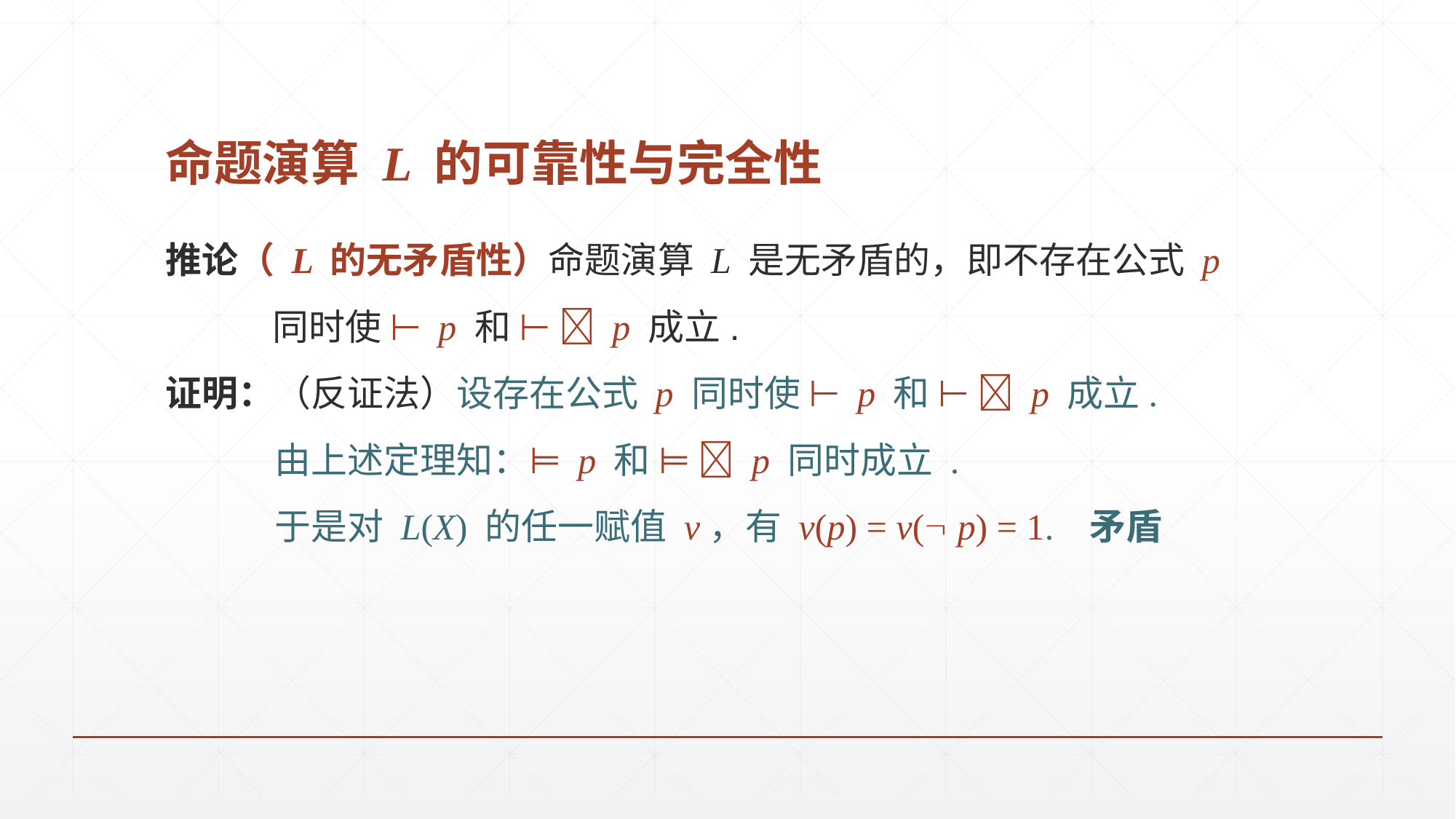

# 命题演算 L 的可靠性与完全性
推论（ L 的无矛盾性）命题演算 L 是无矛盾的，即不存在公式 p
            同时使 ⊢ p 和 ⊢ ¬ p 成立.
证明：（反证法）设存在公式 p 同时使 ⊢ p 和 ⊢ ¬ p 成立.
	由上述定理知：⊨ p 和 ⊨ ¬ p 同时成立 .
	于是对 L(X) 的任一赋值 v，有 v(p) = v(¬ p) = 1.   矛盾